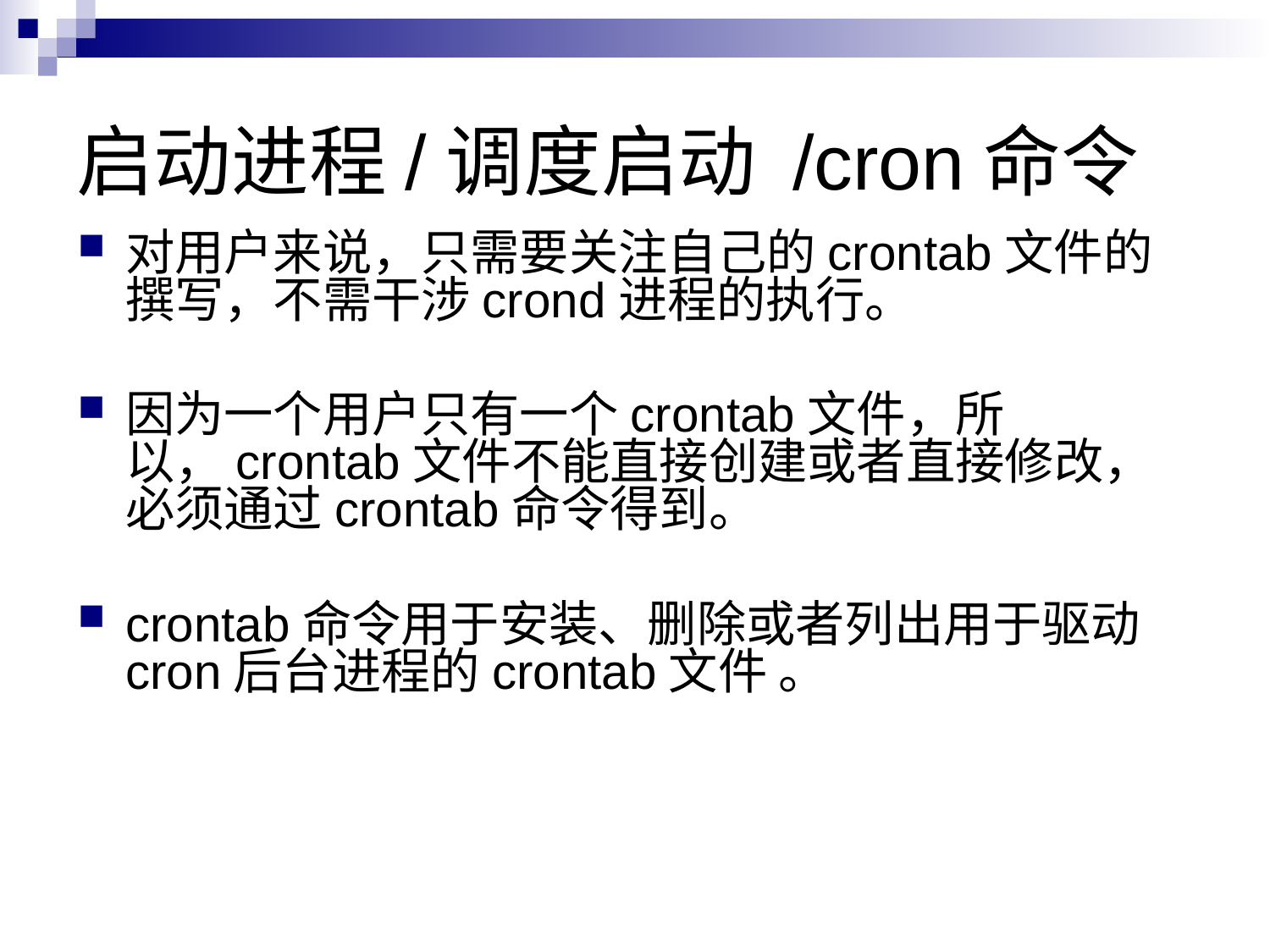

# 启动进程/调度启动 /cron命令
对用户来说，只需要关注自己的crontab文件的撰写，不需干涉crond进程的执行。

因为一个用户只有一个crontab文件，所以，crontab文件不能直接创建或者直接修改，必须通过crontab命令得到。

crontab命令用于安装、删除或者列出用于驱动cron后台进程的crontab文件 。